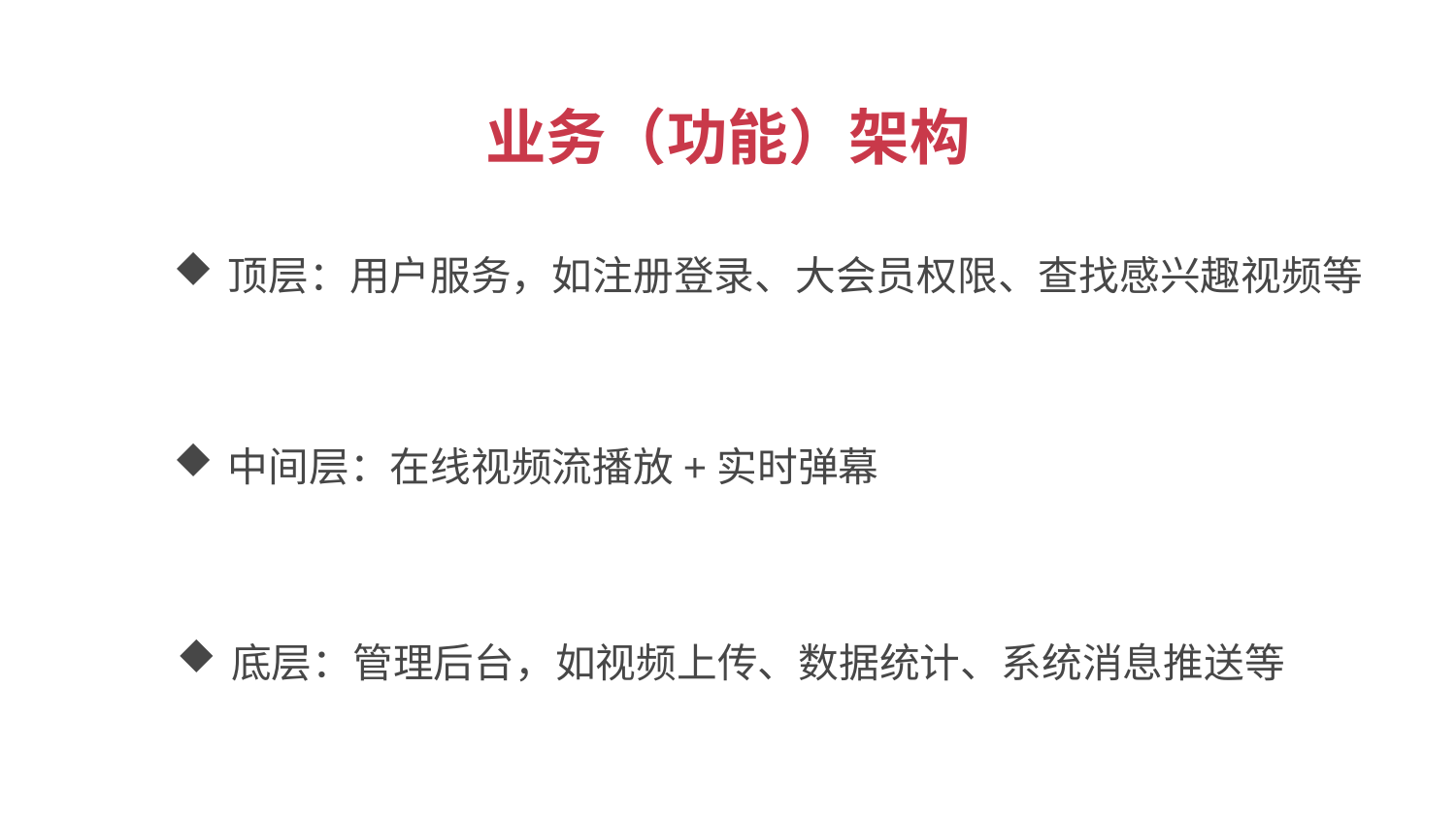

业务（功能）架构
顶层：用户服务，如注册登录、大会员权限、查找感兴趣视频等
中间层：在线视频流播放+实时弹幕
底层：管理后台，如视频上传、数据统计、系统消息推送等